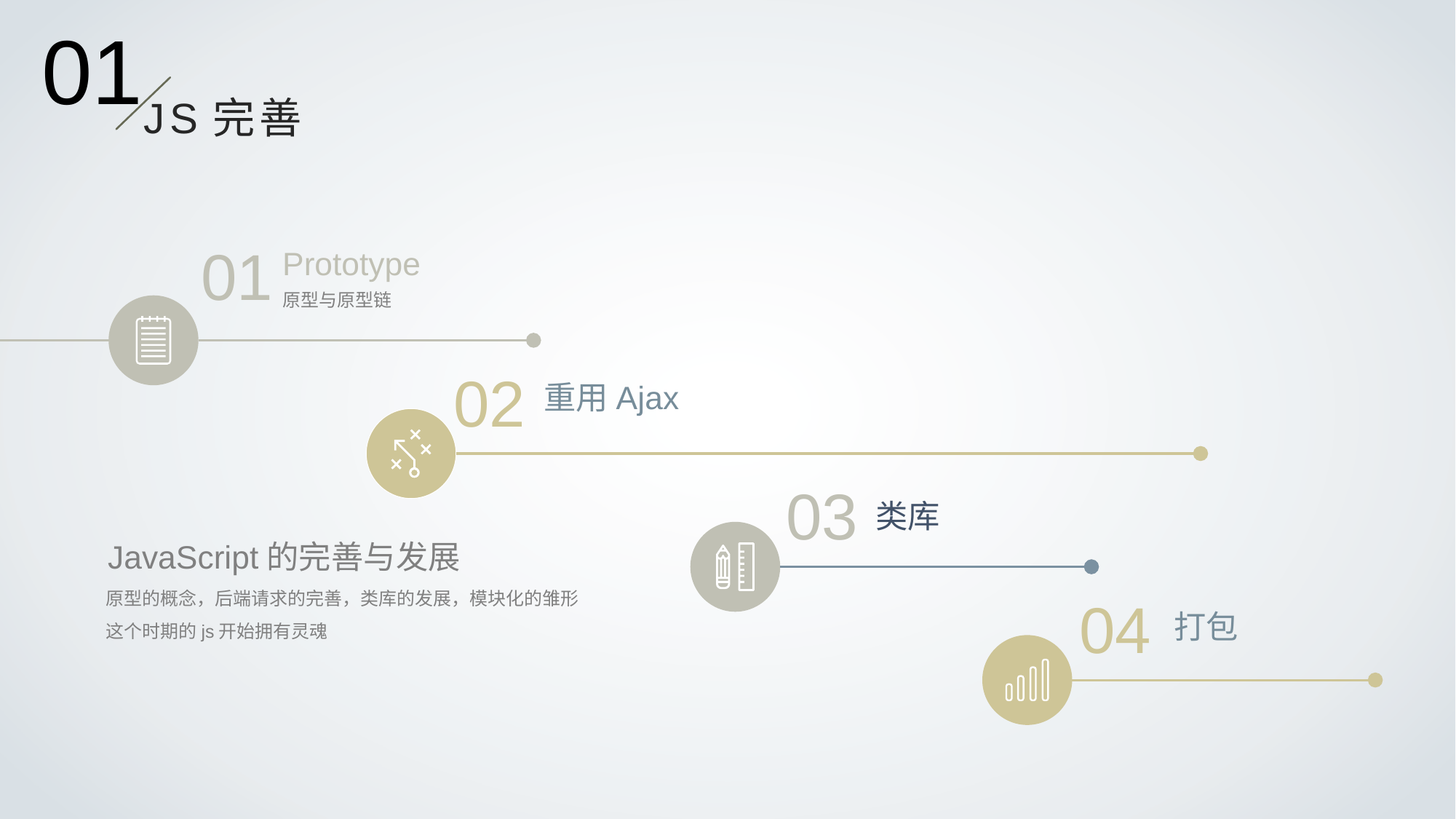

01
JS完善
01
Prototype
原型与原型链

02
重用Ajax

03
类库

JavaScript的完善与发展

原型的概念，后端请求的完善，类库的发展，模块化的雏形
这个时期的js开始拥有灵魂
04
打包